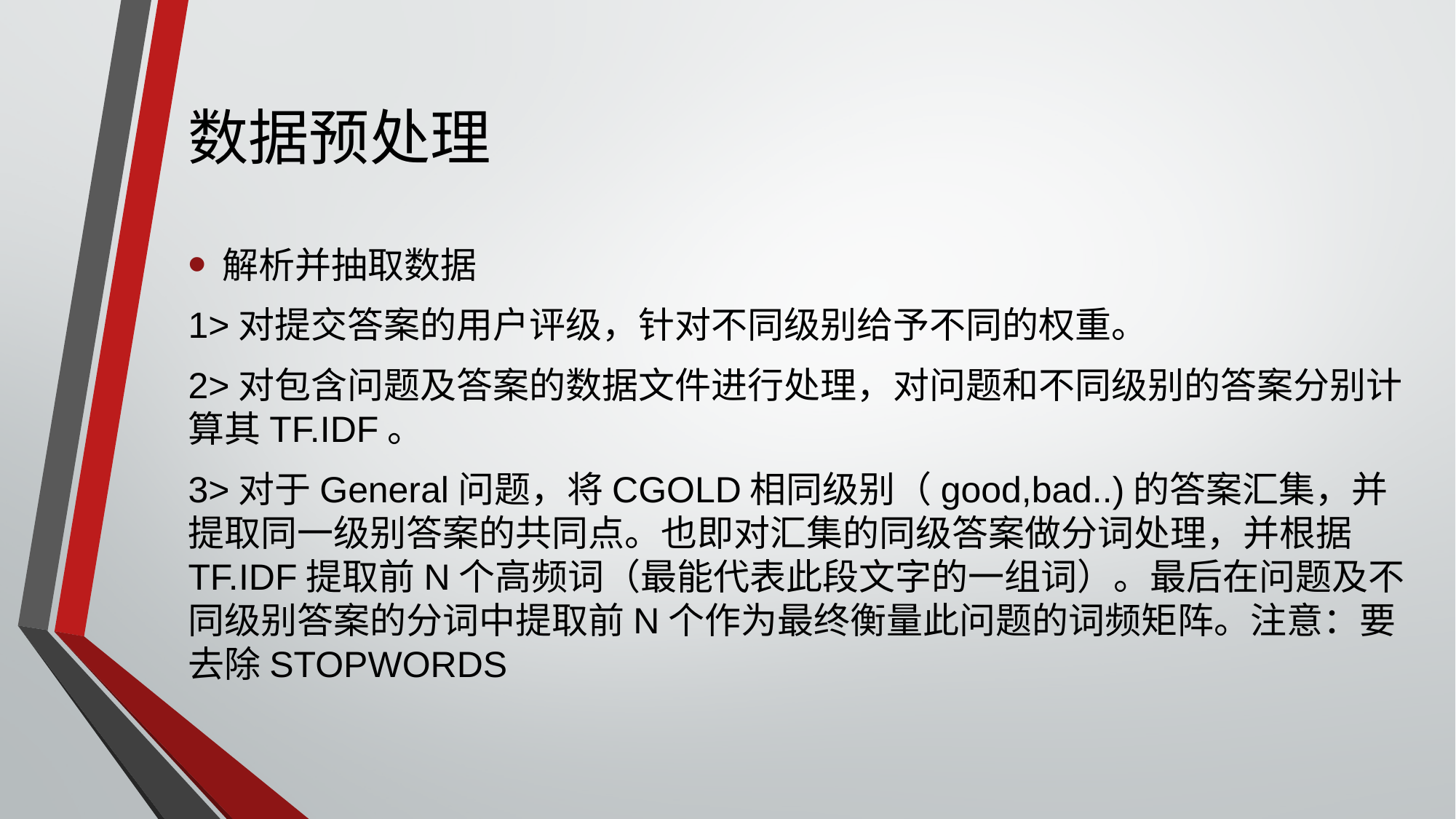

# 数据预处理
解析并抽取数据
1>对提交答案的用户评级，针对不同级别给予不同的权重。
2>对包含问题及答案的数据文件进行处理，对问题和不同级别的答案分别计算其TF.IDF。
3>对于General问题，将CGOLD相同级别（good,bad..)的答案汇集，并提取同一级别答案的共同点。也即对汇集的同级答案做分词处理，并根据TF.IDF提取前N个高频词（最能代表此段文字的一组词）。最后在问题及不同级别答案的分词中提取前N个作为最终衡量此问题的词频矩阵。注意：要去除STOPWORDS